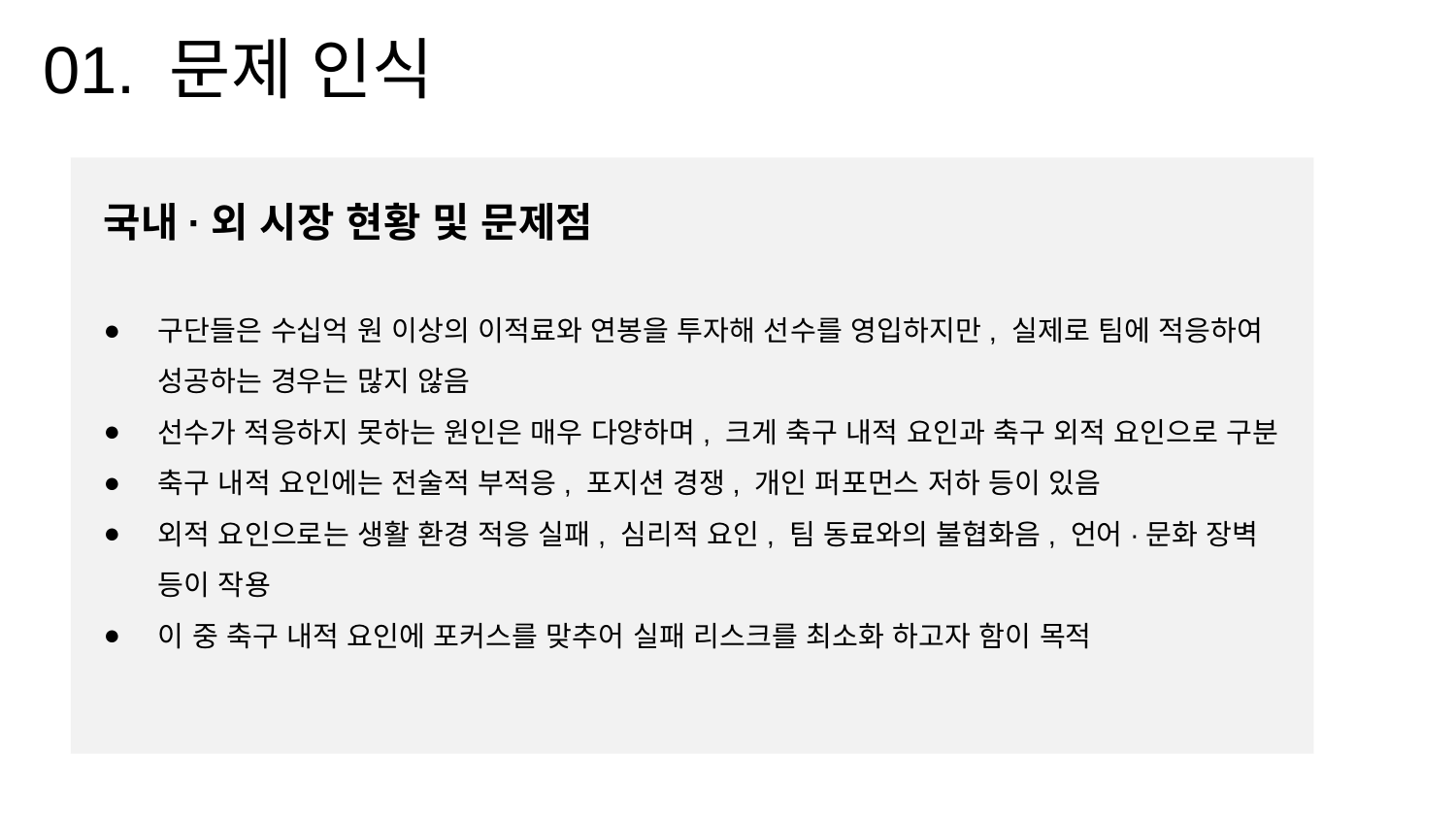

# 01. 문제 인식
국내·외 시장 현황 및 문제점

구단들은 수십억 원 이상의 이적료와 연봉을 투자해 선수를 영입하지만, 실제로 팀에 적응하여 성공하는 경우는 많지 않음
선수가 적응하지 못하는 원인은 매우 다양하며, 크게 축구 내적 요인과 축구 외적 요인으로 구분
축구 내적 요인에는 전술적 부적응, 포지션 경쟁, 개인 퍼포먼스 저하 등이 있음
외적 요인으로는 생활 환경 적응 실패, 심리적 요인, 팀 동료와의 불협화음, 언어·문화 장벽 등이 작용
이 중 축구 내적 요인에 포커스를 맞추어 실패 리스크를 최소화 하고자 함이 목적